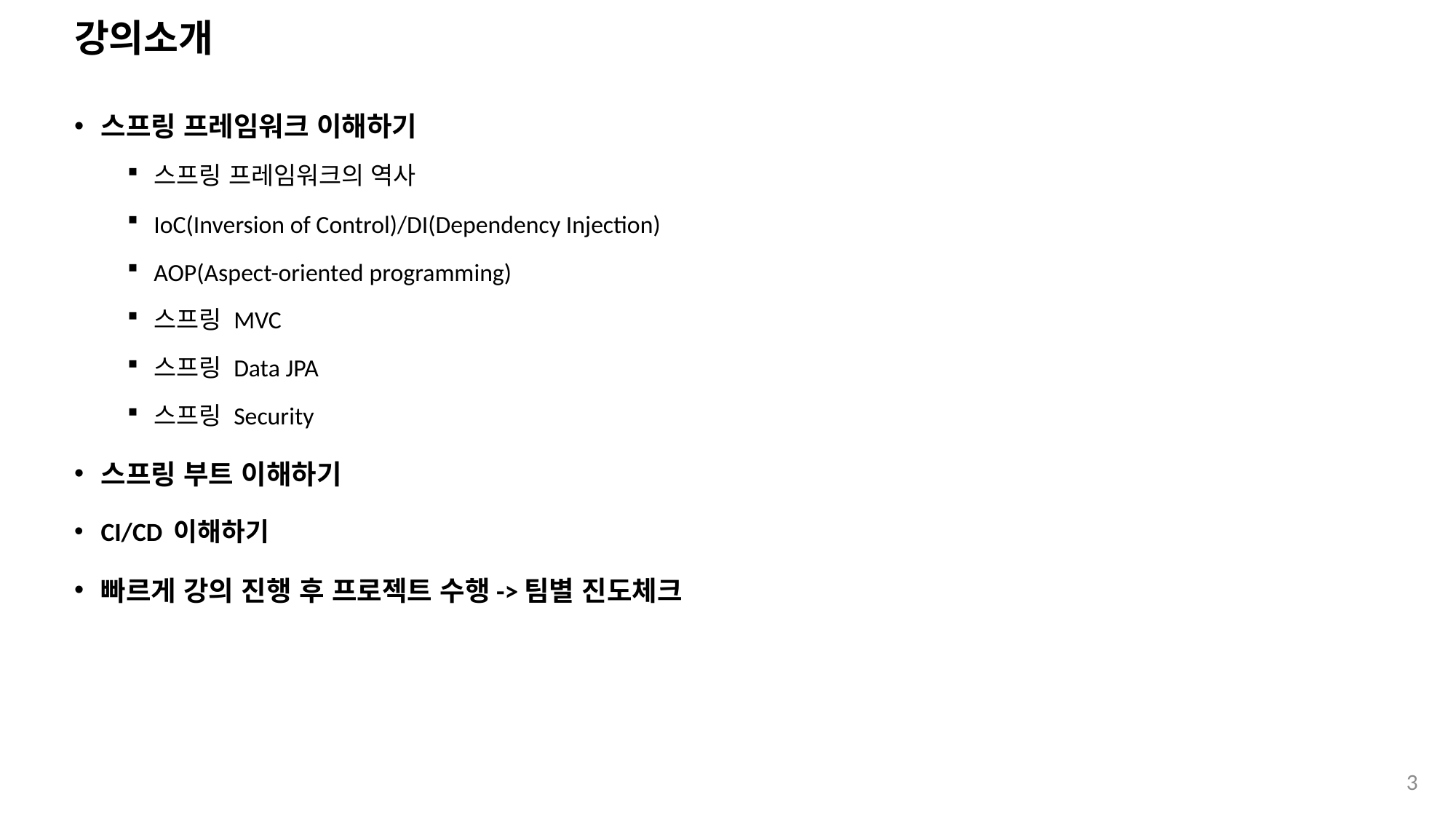

# 강의소개
스프링 프레임워크 이해하기
스프링 프레임워크의 역사
IoC(Inversion of Control)/DI(Dependency Injection)
AOP(Aspect-oriented programming)
스프링 MVC
스프링 Data JPA
스프링 Security
스프링 부트 이해하기
CI/CD 이해하기
빠르게 강의 진행 후 프로젝트 수행->팀별 진도체크
3